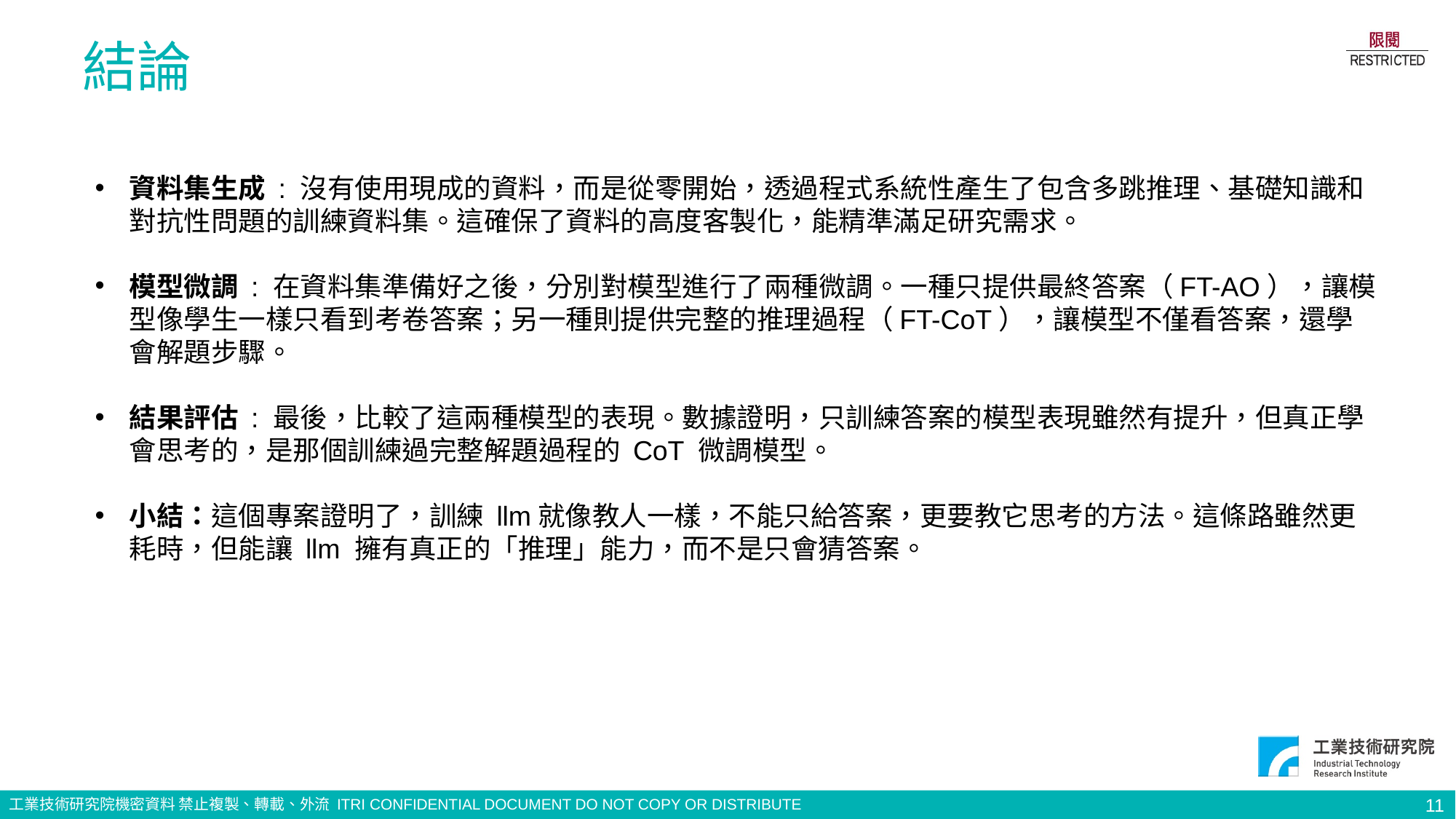

# 結論
資料集生成 : 沒有使用現成的資料，而是從零開始，透過程式系統性產生了包含多跳推理、基礎知識和對抗性問題的訓練資料集。這確保了資料的高度客製化，能精準滿足研究需求。

模型微調 : 在資料集準備好之後，分別對模型進行了兩種微調。一種只提供最終答案（FT-AO），讓模型像學生一樣只看到考卷答案；另一種則提供完整的推理過程（FT-CoT），讓模型不僅看答案，還學會解題步驟。

結果評估 : 最後，比較了這兩種模型的表現。數據證明，只訓練答案的模型表現雖然有提升，但真正學會思考的，是那個訓練過完整解題過程的 CoT 微調模型。

小結：這個專案證明了，訓練 llm就像教人一樣，不能只給答案，更要教它思考的方法。這條路雖然更耗時，但能讓 llm 擁有真正的「推理」能力，而不是只會猜答案。

11